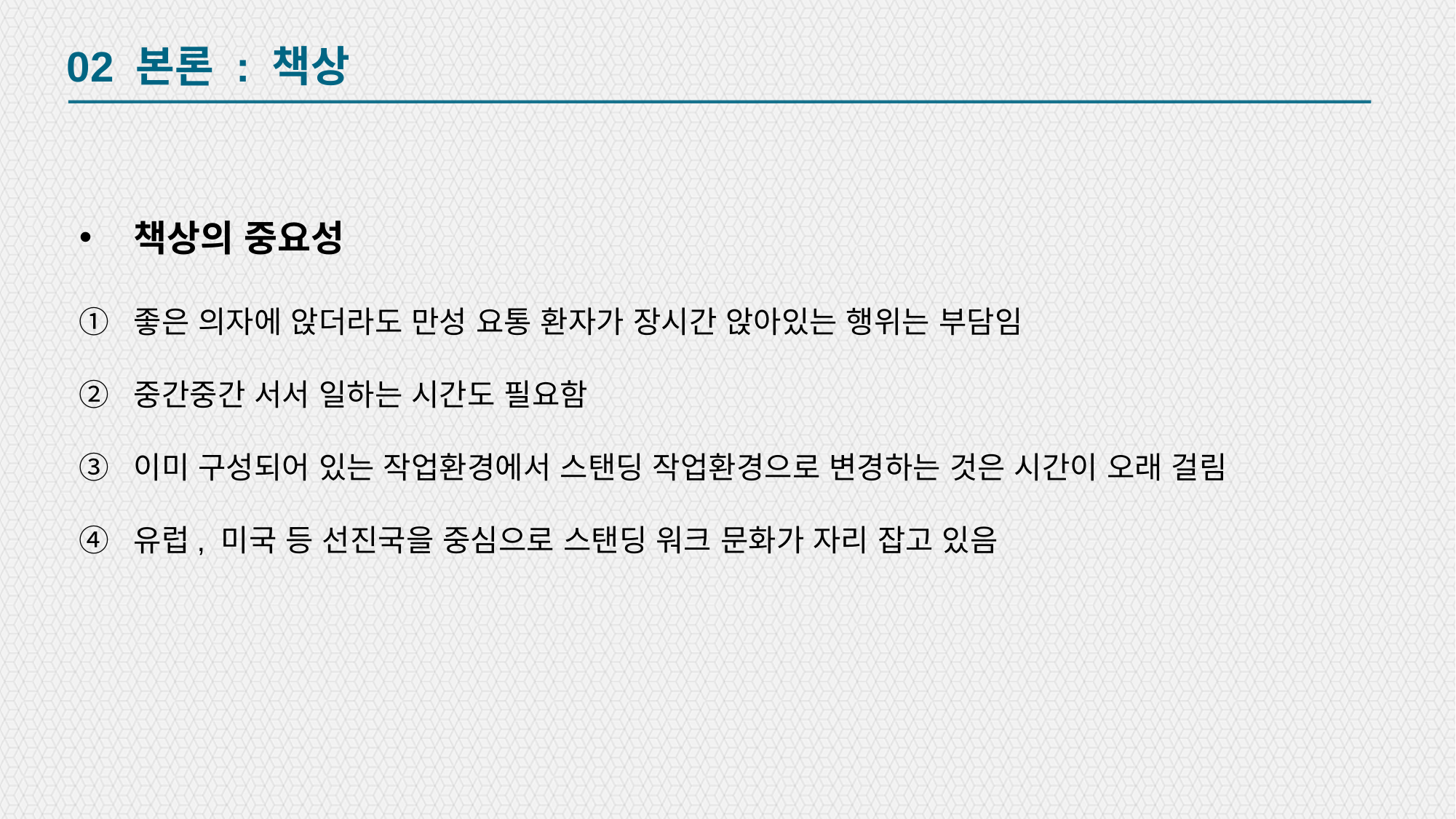

02 본론 : 책상

책상의 중요성

좋은 의자에 앉더라도 만성 요통 환자가 장시간 앉아있는 행위는 부담임

중간중간 서서 일하는 시간도 필요함

이미 구성되어 있는 작업환경에서 스탠딩 작업환경으로 변경하는 것은 시간이 오래 걸림

유럽, 미국 등 선진국을 중심으로 스탠딩 워크 문화가 자리 잡고 있음